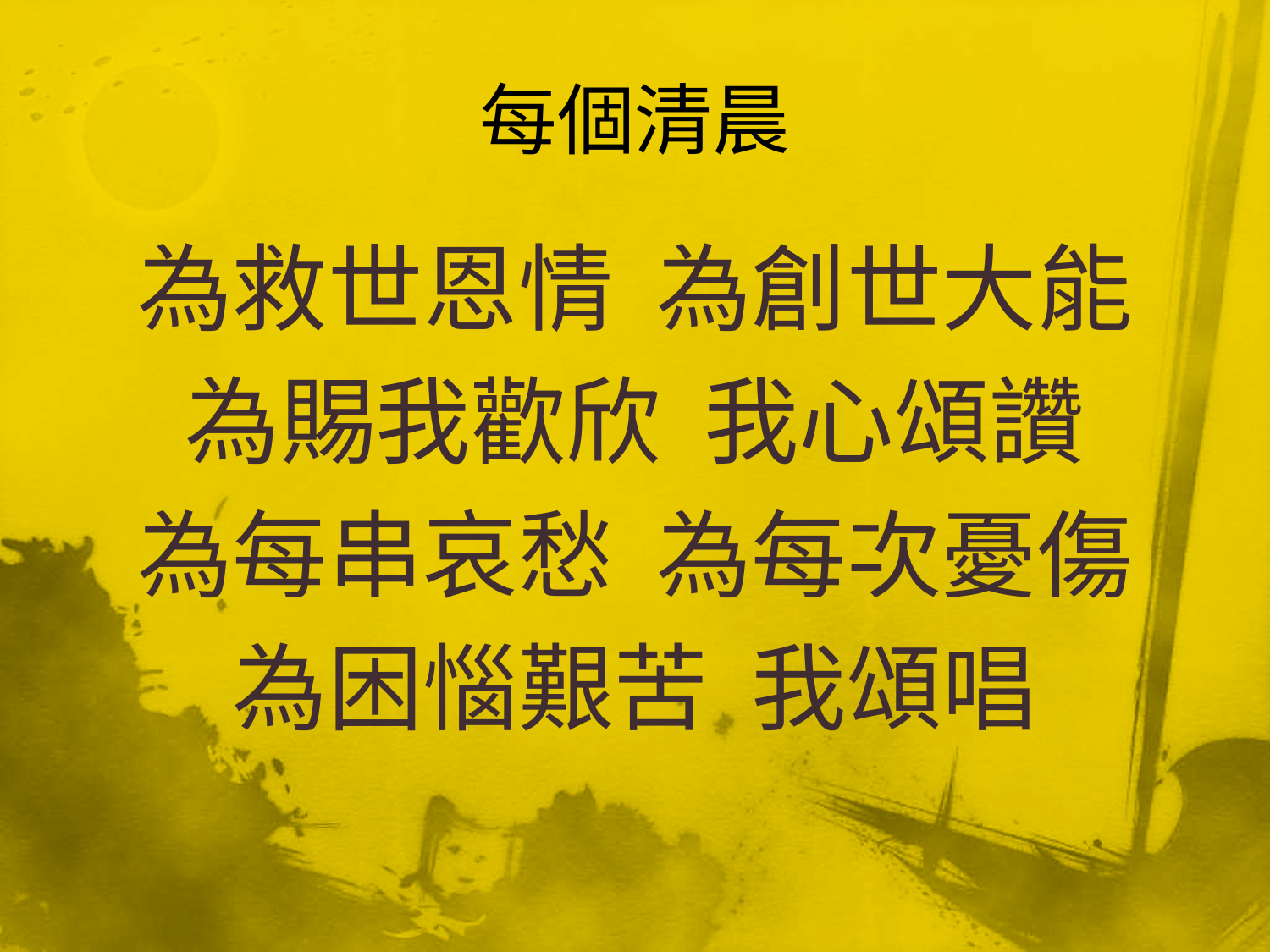

# 每個清晨
為救世恩情  為創世大能
為賜我歡欣  我心頌讚
為每串哀愁  為每次憂傷
為困惱艱苦  我頌唱